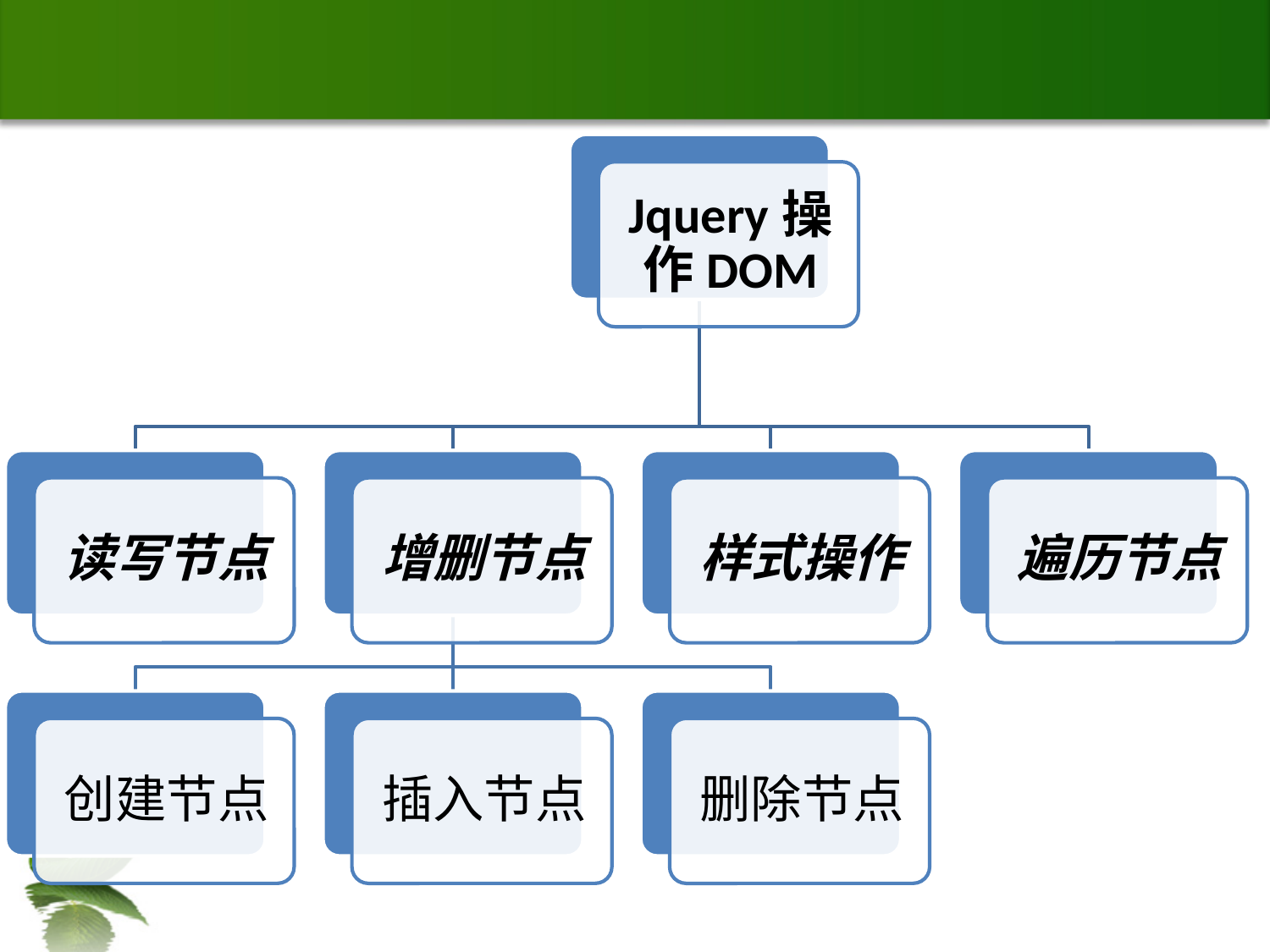

#
Jquery操作DOM
读写节点
增删节点
创建节点
插入节点
删除节点
样式操作
遍历节点